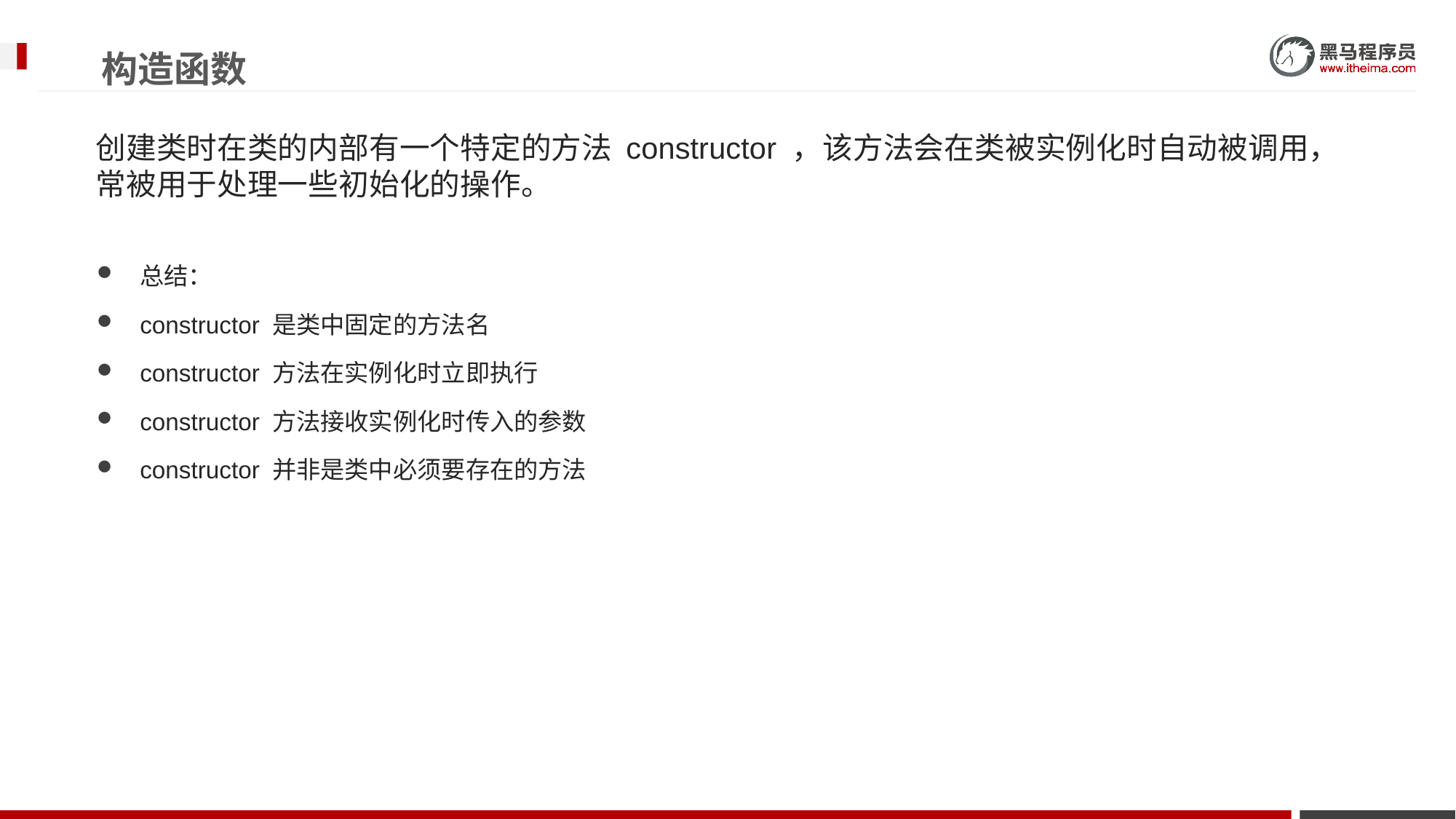

# 构造函数
创建类时在类的内部有一个特定的方法 constructor ，该方法会在类被实例化时自动被调用，常被用于处理一些初始化的操作。
总结：
constructor 是类中固定的方法名
constructor 方法在实例化时立即执行
constructor 方法接收实例化时传入的参数
constructor 并非是类中必须要存在的方法